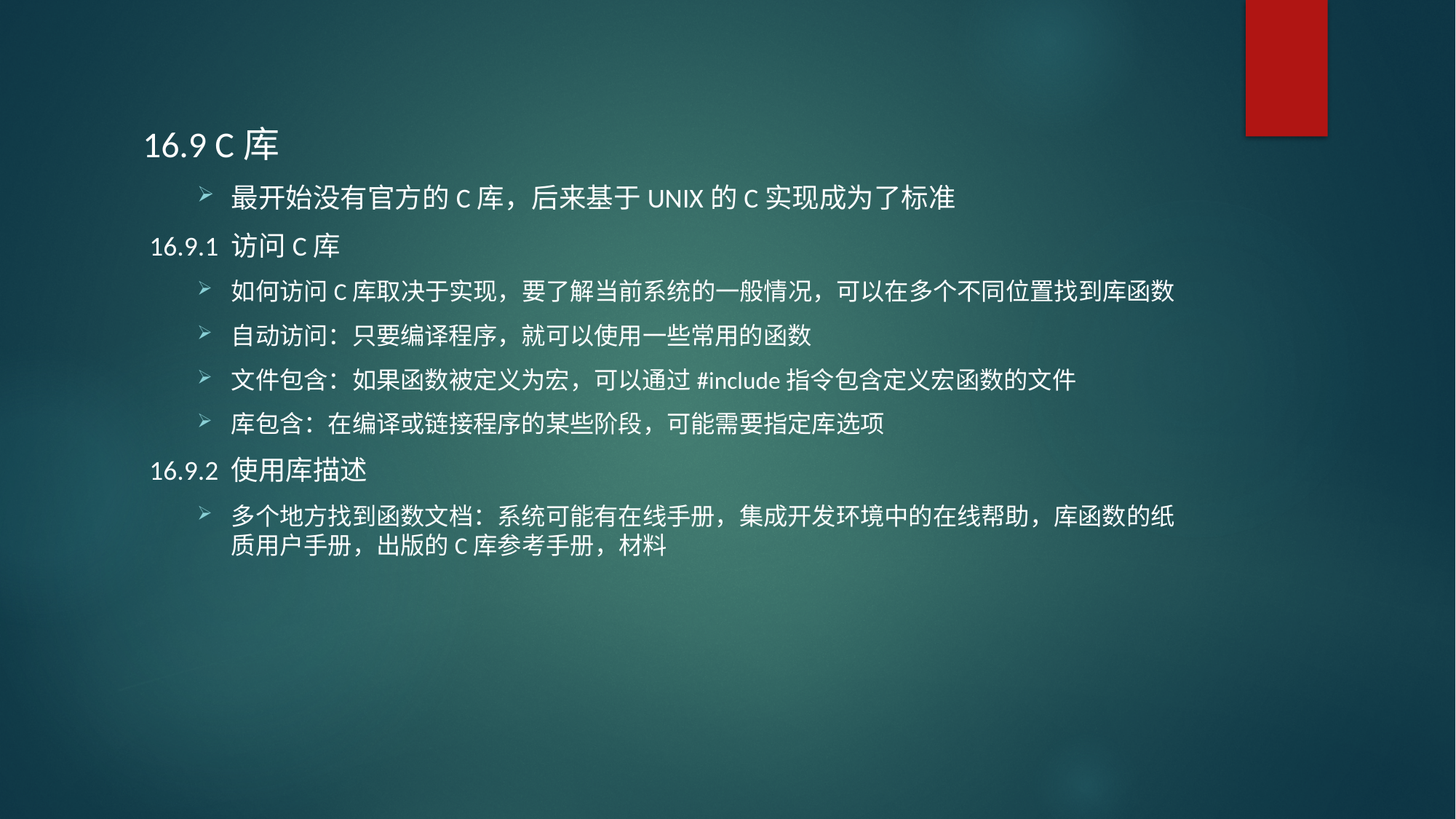

16.9 C库
最开始没有官方的C库，后来基于UNIX的C实现成为了标准
16.9.1 访问C库
如何访问C库取决于实现，要了解当前系统的一般情况，可以在多个不同位置找到库函数
自动访问：只要编译程序，就可以使用一些常用的函数
文件包含：如果函数被定义为宏，可以通过#include指令包含定义宏函数的文件
库包含：在编译或链接程序的某些阶段，可能需要指定库选项
16.9.2 使用库描述
多个地方找到函数文档：系统可能有在线手册，集成开发环境中的在线帮助，库函数的纸质用户手册，出版的C库参考手册，材料